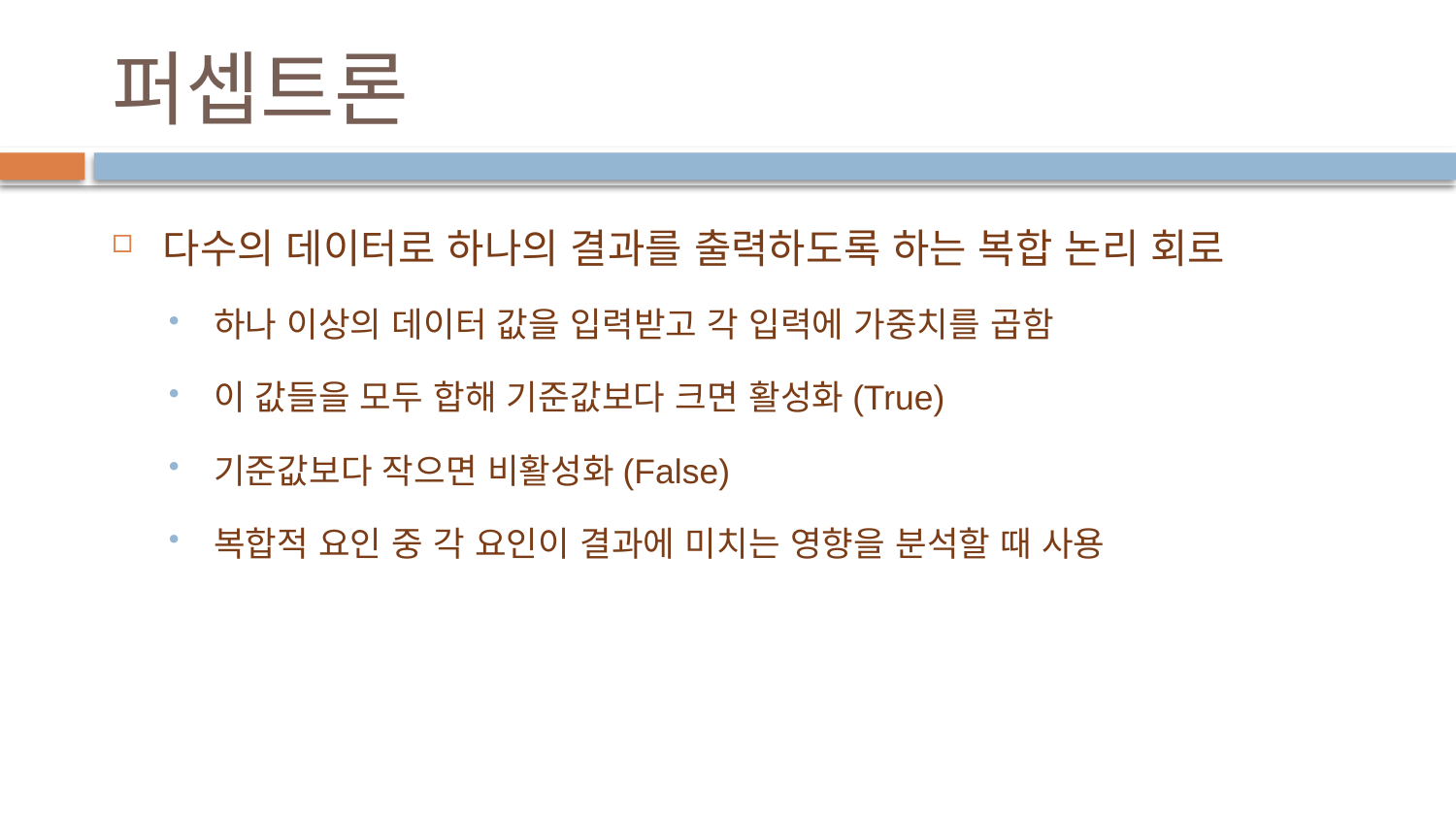

# 퍼셉트론
다수의 데이터로 하나의 결과를 출력하도록 하는 복합 논리 회로
하나 이상의 데이터 값을 입력받고 각 입력에 가중치를 곱함
이 값들을 모두 합해 기준값보다 크면 활성화(True)
기준값보다 작으면 비활성화(False)
복합적 요인 중 각 요인이 결과에 미치는 영향을 분석할 때 사용